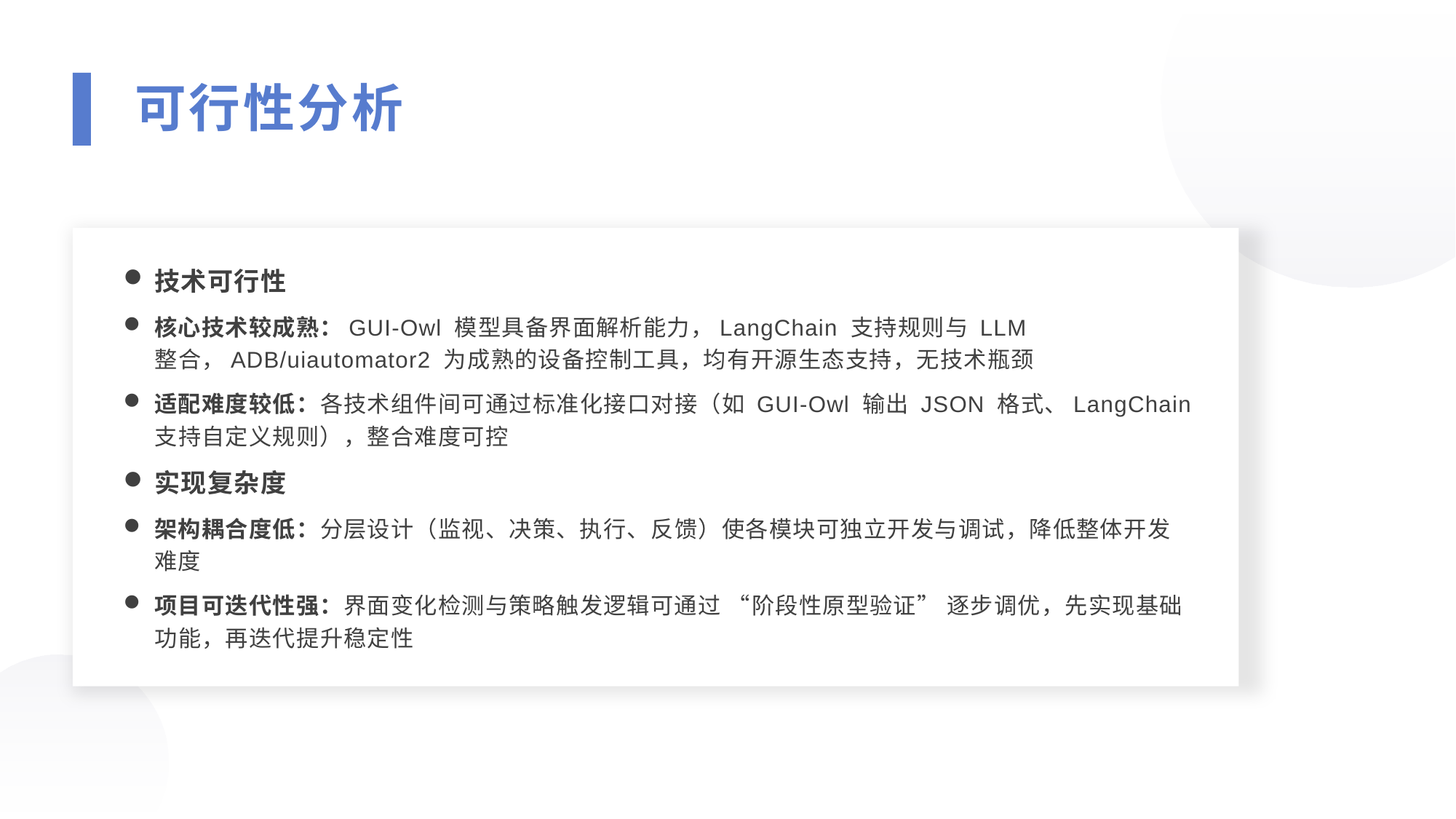

可行性分析

技术可行性
核心技术较成熟：GUI-Owl 模型具备界面解析能力，LangChain 支持规则与 LLM 整合，ADB/uiautomator2 为成熟的设备控制工具，均有开源生态支持，无技术瓶颈
适配难度较低：各技术组件间可通过标准化接口对接（如 GUI-Owl 输出 JSON 格式、LangChain 支持自定义规则），整合难度可控
实现复杂度
架构耦合度低：分层设计（监视、决策、执行、反馈）使各模块可独立开发与调试，降低整体开发难度
项目可迭代性强：界面变化检测与策略触发逻辑可通过 “阶段性原型验证” 逐步调优，先实现基础功能，再迭代提升稳定性